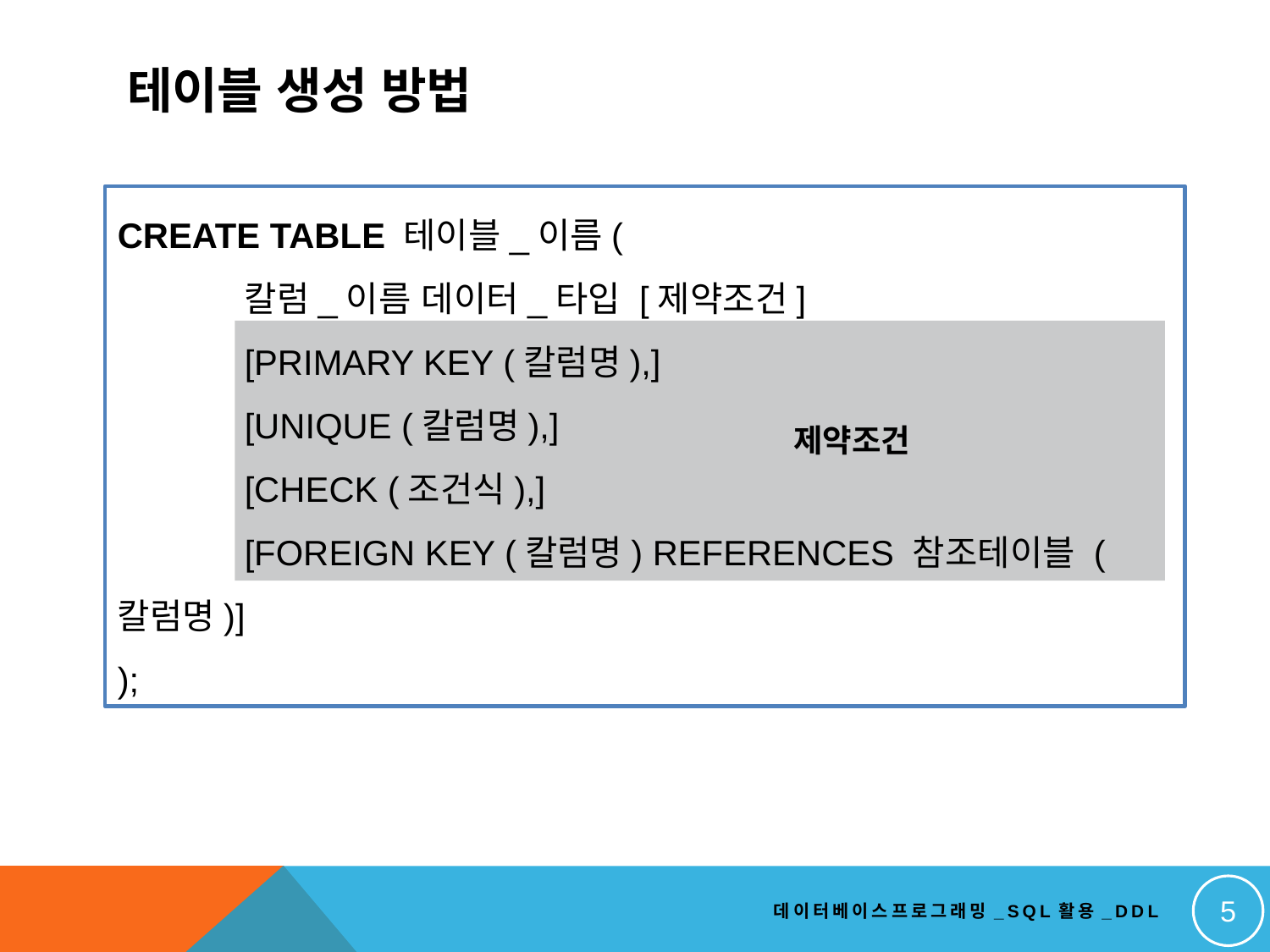

# 테이블 생성 방법
CREATE TABLE 테이블_이름(
	칼럼_이름 데이터_타입 [제약조건]
	[PRIMARY KEY (칼럼명),]
	[UNIQUE (칼럼명),]
	[CHECK (조건식),]
	[FOREIGN KEY (칼럼명) REFERENCES 참조테이블 (칼럼명)]
);

제약조건
5
데이터베이스프로그래밍_SQL활용_DDL